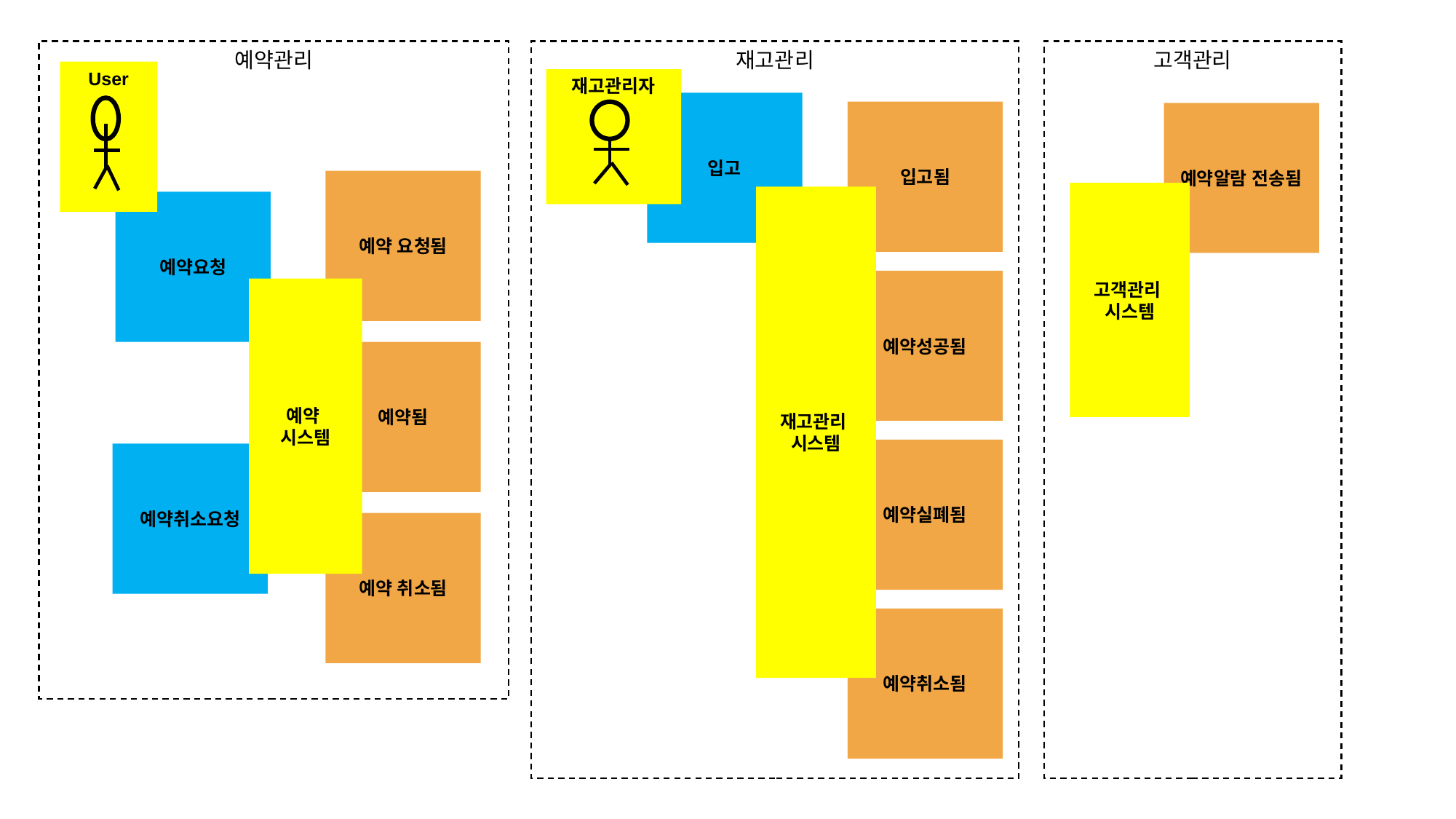

예약관리
재고관리
고객관리
User

재고관리자

입고
입고됨
예약알람 전송됨
예약 요청됨
고객관리
시스템
재고관리
시스템
예약요청
예약성공됨
예약
시스템
예약됨
예약실폐됨
예약취소요청
예약 취소됨
예약취소됨